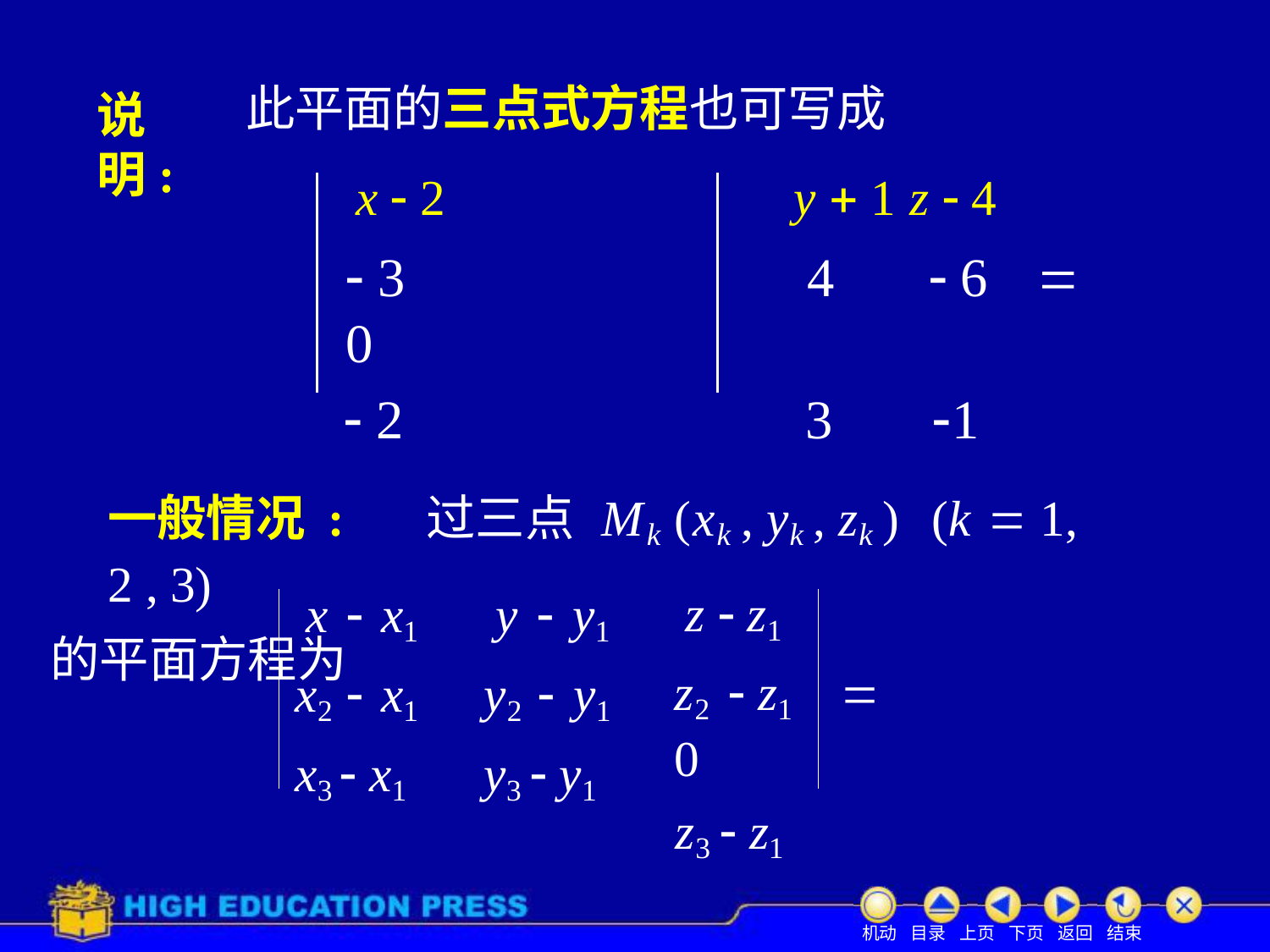

此平面的三点式方程也可写成
说明:
x − 2	y + 1	z − 4
− 3	4	− 6	= 0
− 2	3	−1
一般情况 :	过三点 Mk (xk , yk , zk )	(k = 1, 2 , 3)
的平面方程为

x − x1  x2 − x1  x3 − x1
y − y1  y2 − y1  y3 − y1
z − z1
z2 − z1	= 0
z3 − z1

机动 目录 上页 下页 返回 结束